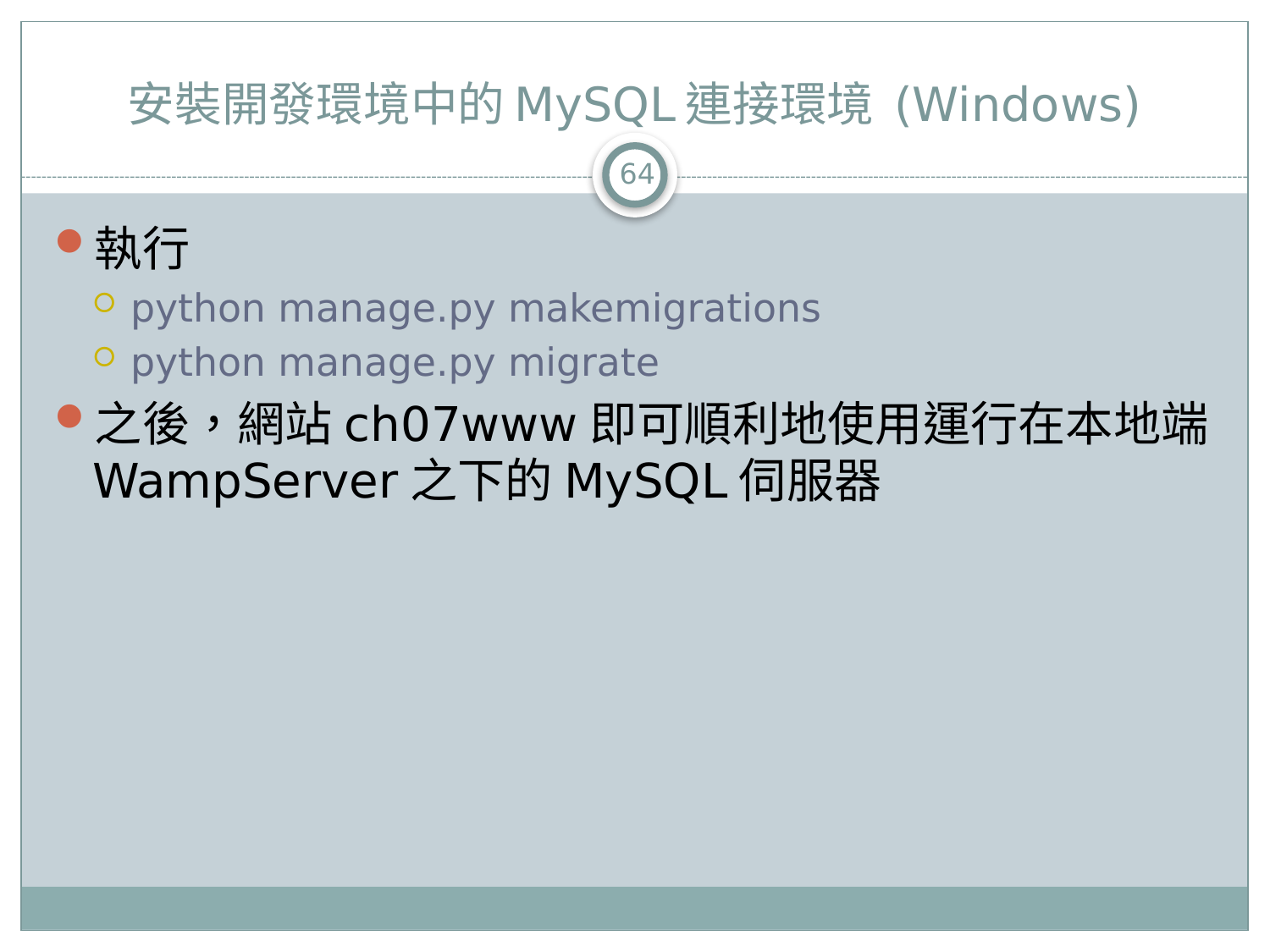

# 安裝開發環境中的MySQL連接環境 (Windows)
64
執行
python manage.py makemigrations
python manage.py migrate
之後，網站ch07www即可順利地使用運行在本地端WampServer之下的MySQL伺服器